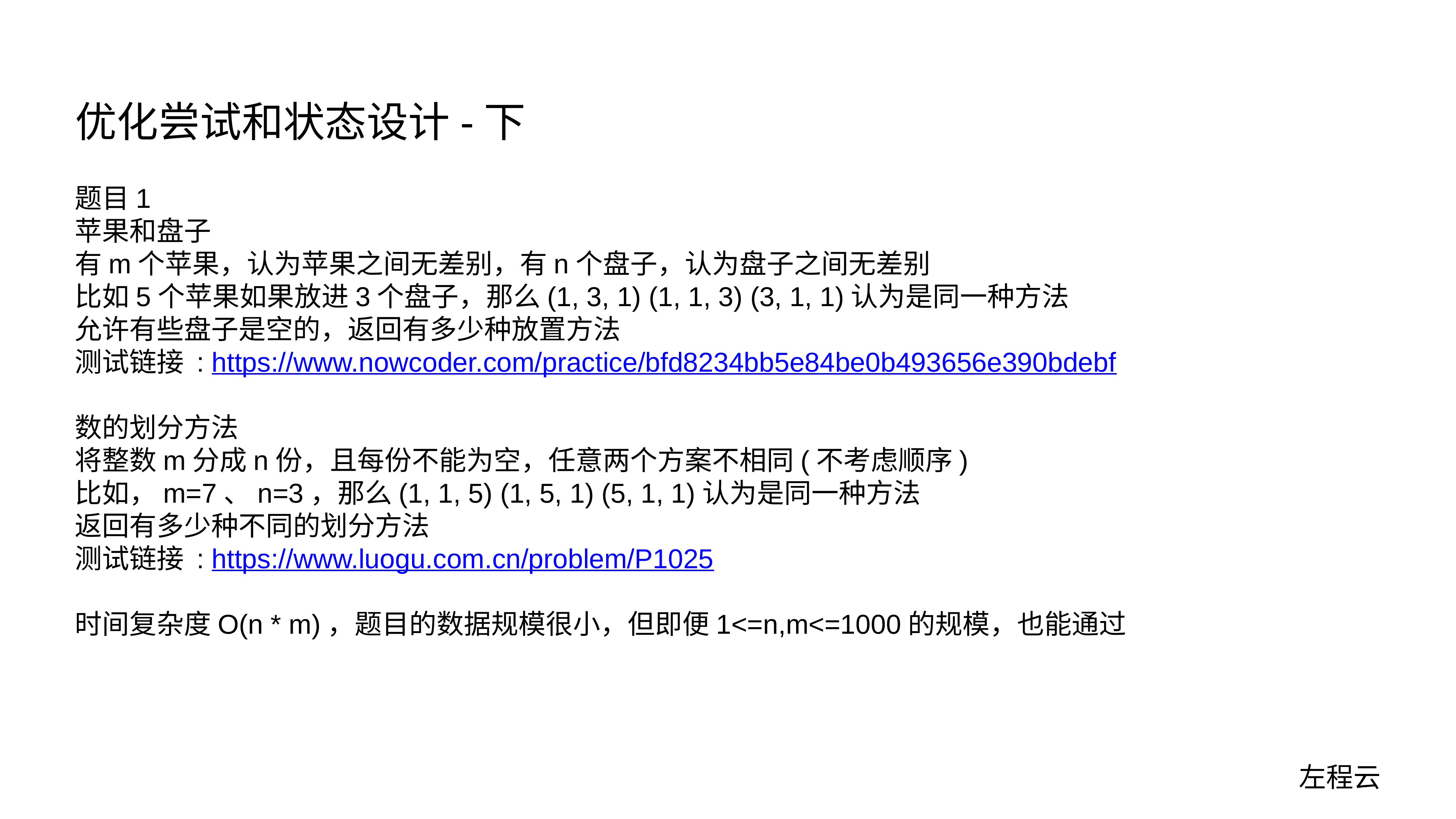

# 优化尝试和状态设计-下
题目1
苹果和盘子
有m个苹果，认为苹果之间无差别，有n个盘子，认为盘子之间无差别
比如5个苹果如果放进3个盘子，那么(1, 3, 1) (1, 1, 3) (3, 1, 1)认为是同一种方法
允许有些盘子是空的，返回有多少种放置方法
测试链接 : https://www.nowcoder.com/practice/bfd8234bb5e84be0b493656e390bdebf

数的划分方法
将整数m分成n份，且每份不能为空，任意两个方案不相同(不考虑顺序)
比如，m=7、n=3，那么(1, 1, 5) (1, 5, 1) (5, 1, 1)认为是同一种方法
返回有多少种不同的划分方法
测试链接 : https://www.luogu.com.cn/problem/P1025

时间复杂度O(n * m)，题目的数据规模很小，但即便1<=n,m<=1000的规模，也能通过
左程云